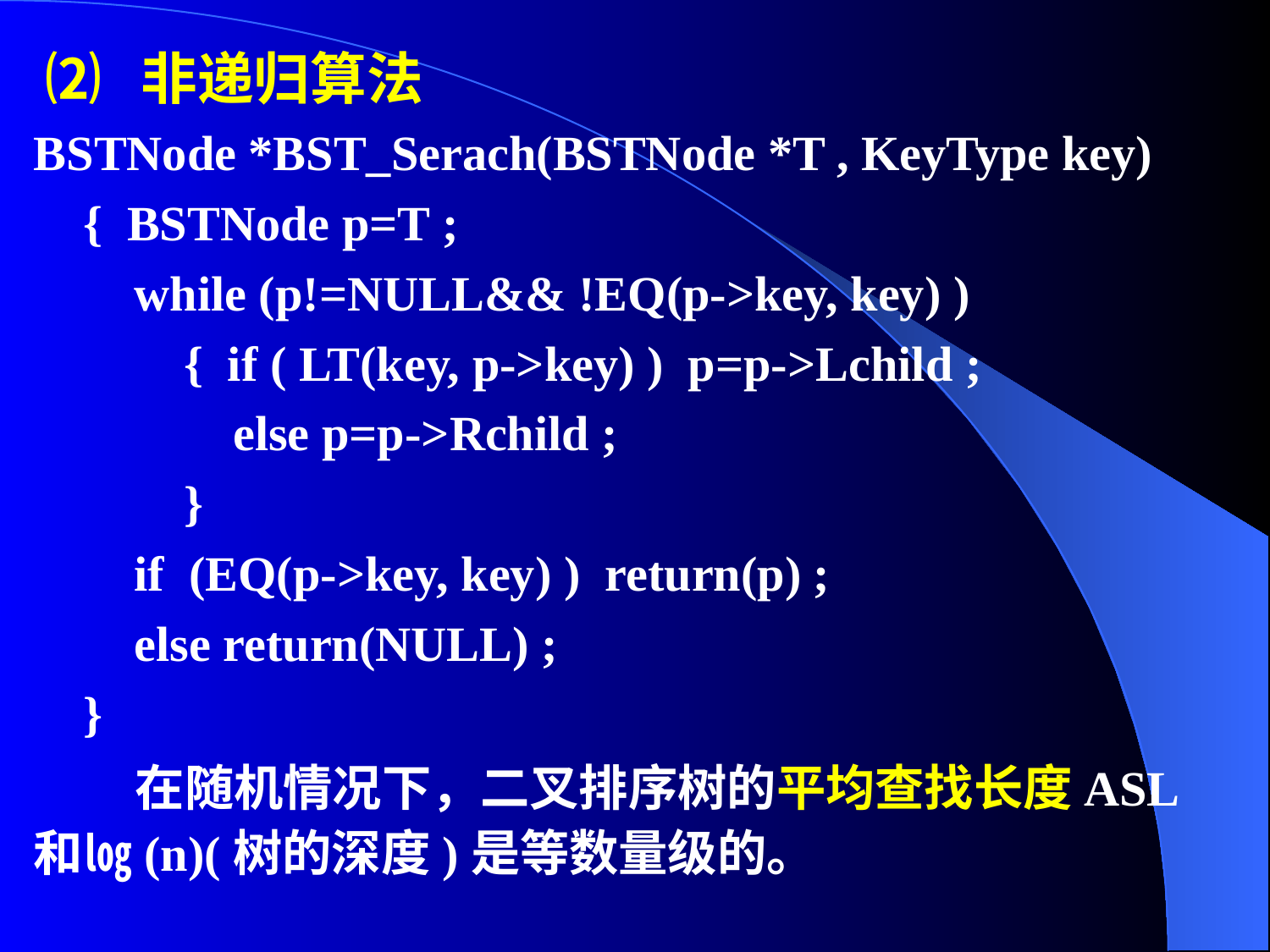

⑵  非递归算法
BSTNode *BST_Serach(BSTNode *T , KeyType key)
{  BSTNode p=T ;
while (p!=NULL&& !EQ(p->key, key) )
{  if ( LT(key, p->key) )  p=p->Lchild ;
else p=p->Rchild ;
}
if  (EQ(p->key, key) )  return(p) ;
else return(NULL) ;
}
        在随机情况下，二叉排序树的平均查找长度ASL和㏒(n)(树的深度)是等数量级的。